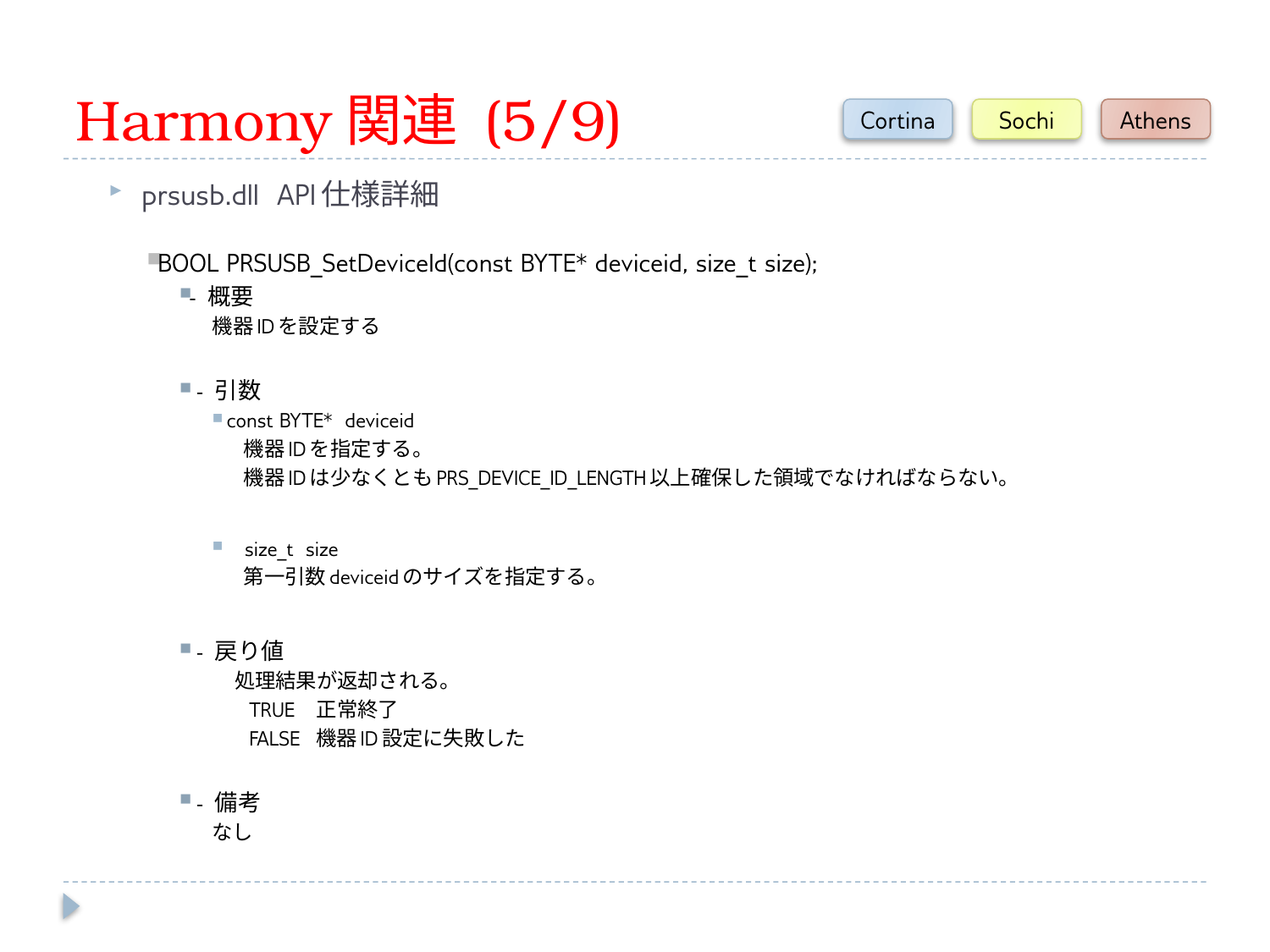

# Harmony関連 (5/9)
Cortina
Sochi
Athens
prsusb.dll  API仕様詳細

BOOL PRSUSB_SetDeviceId(const BYTE* deviceid, size_t size);
- 概要
機器IDを設定する

 - 引数
 const BYTE*  deviceid
      機器IDを指定する。
      機器IDは少なくともPRS_DEVICE_ID_LENGTH以上確保した領域でなければならない。

    size_t  size
      第一引数deviceidのサイズを指定する。

 - 戻り値
    処理結果が返却される。
      TRUE   正常終了
      FALSE  機器ID設定に失敗した

 - 備考
なし